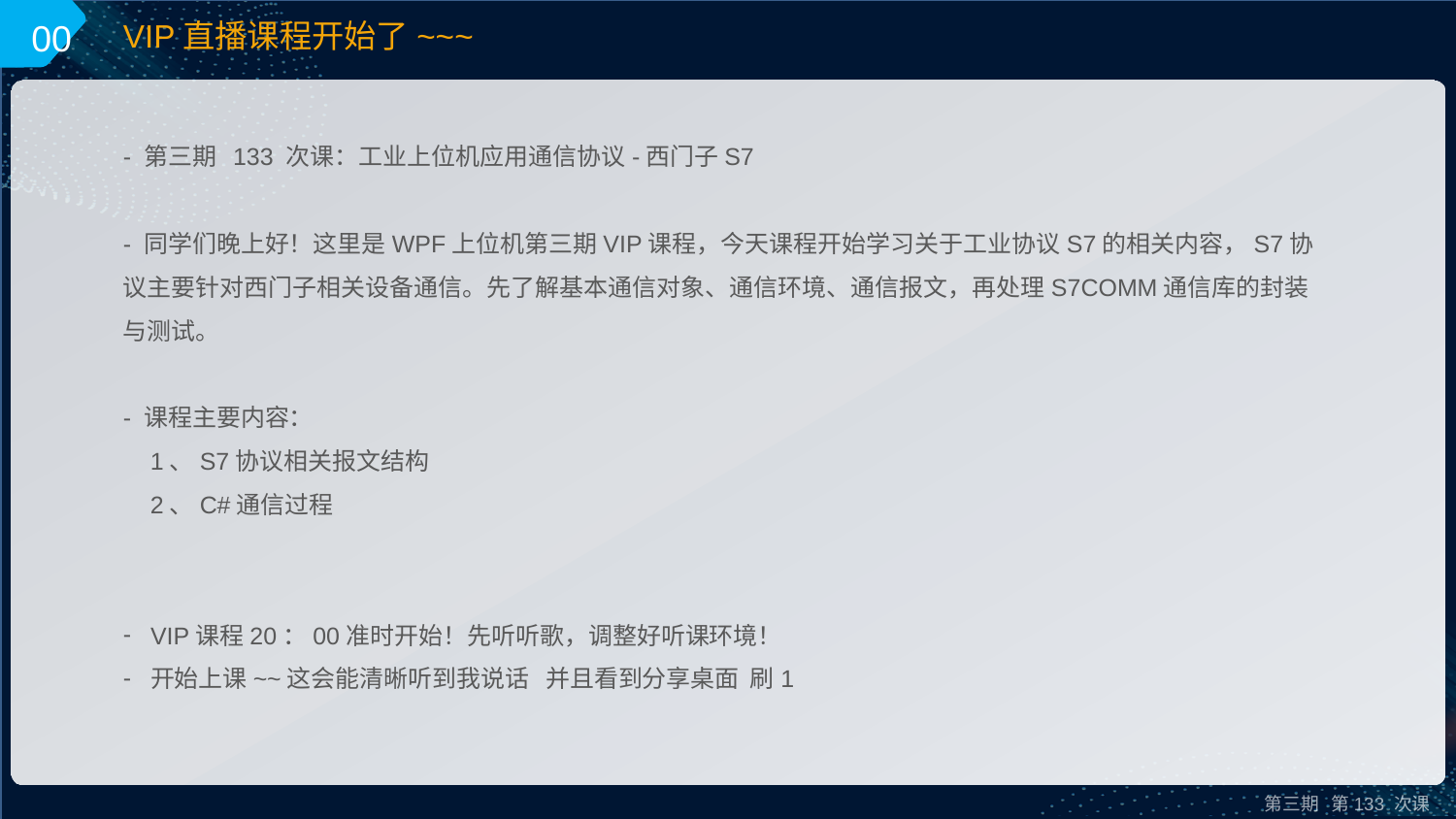

00
VIP直播课程开始了~~~
- 第三期  133 次课：工业上位机应用通信协议-西门子S7

- 同学们晚上好！这里是WPF上位机第三期VIP课程，今天课程开始学习关于工业协议S7的相关内容，S7协议主要针对西门子相关设备通信。先了解基本通信对象、通信环境、通信报文，再处理S7COMM通信库的封装与测试。

- 课程主要内容：
    1、S7协议相关报文结构
    2、C#通信过程

VIP课程20：00准时开始！先听听歌，调整好听课环境！
开始上课~~这会能清晰听到我说话   并且看到分享桌面  刷1